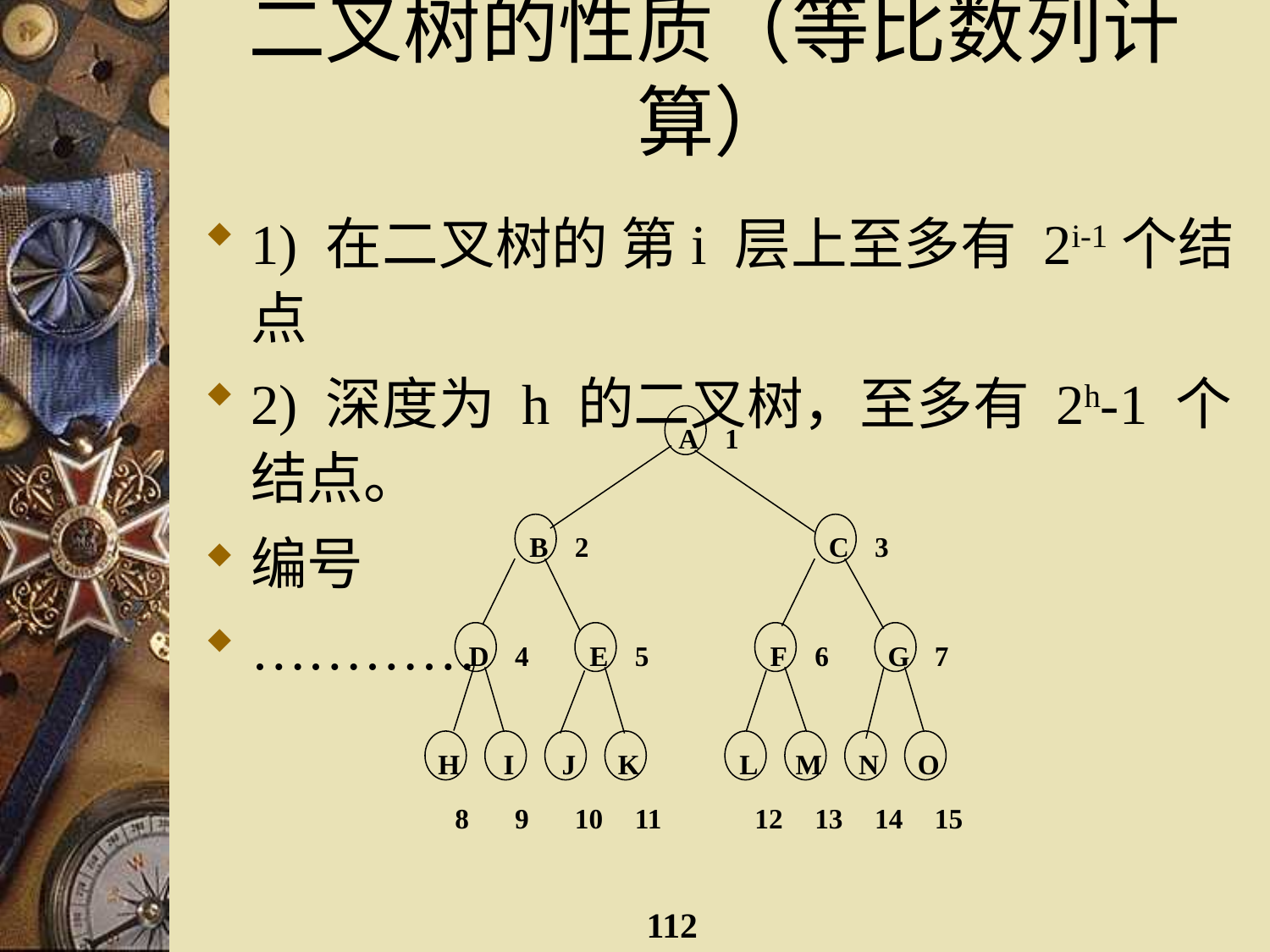

# 二叉树的性质（等比数列计算）
1) 在二叉树的 第i 层上至多有 2i-1个结点
2) 深度为 h 的二叉树，至多有 2h-1 个结点。
编号
…………

A

1

B

2
C

3

D

4
E

5
F

6
G

7

H

I

J

K

L

M

N

O

8
9
10
11
12
13
14
15